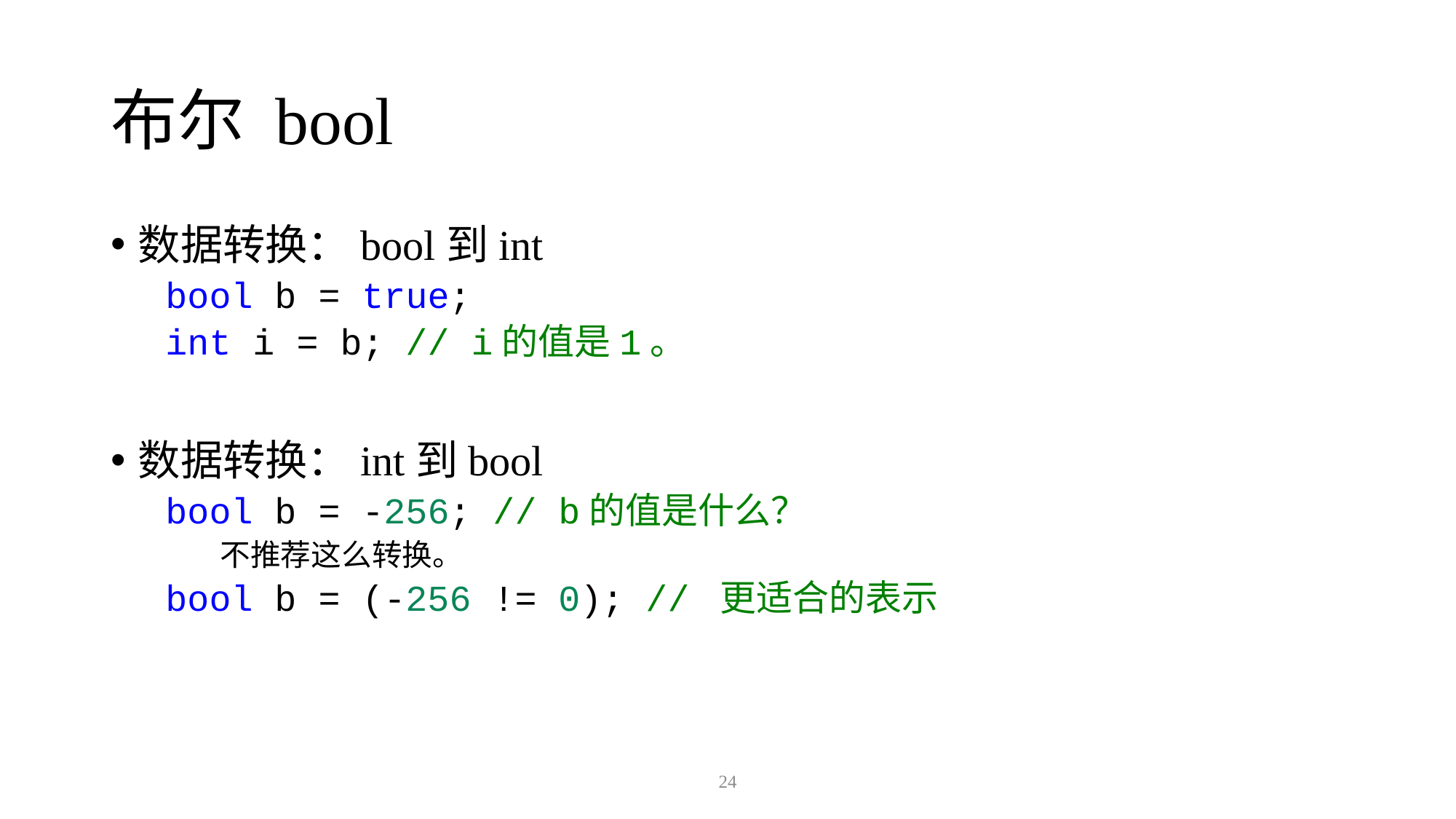

# 布尔 bool
数据转换：bool到int
bool b = true;
int i = b; // i的值是1。

数据转换：int到bool
bool b = -256; // b的值是什么？
不推荐这么转换。
bool b = (-256 != 0); // 更适合的表示

24